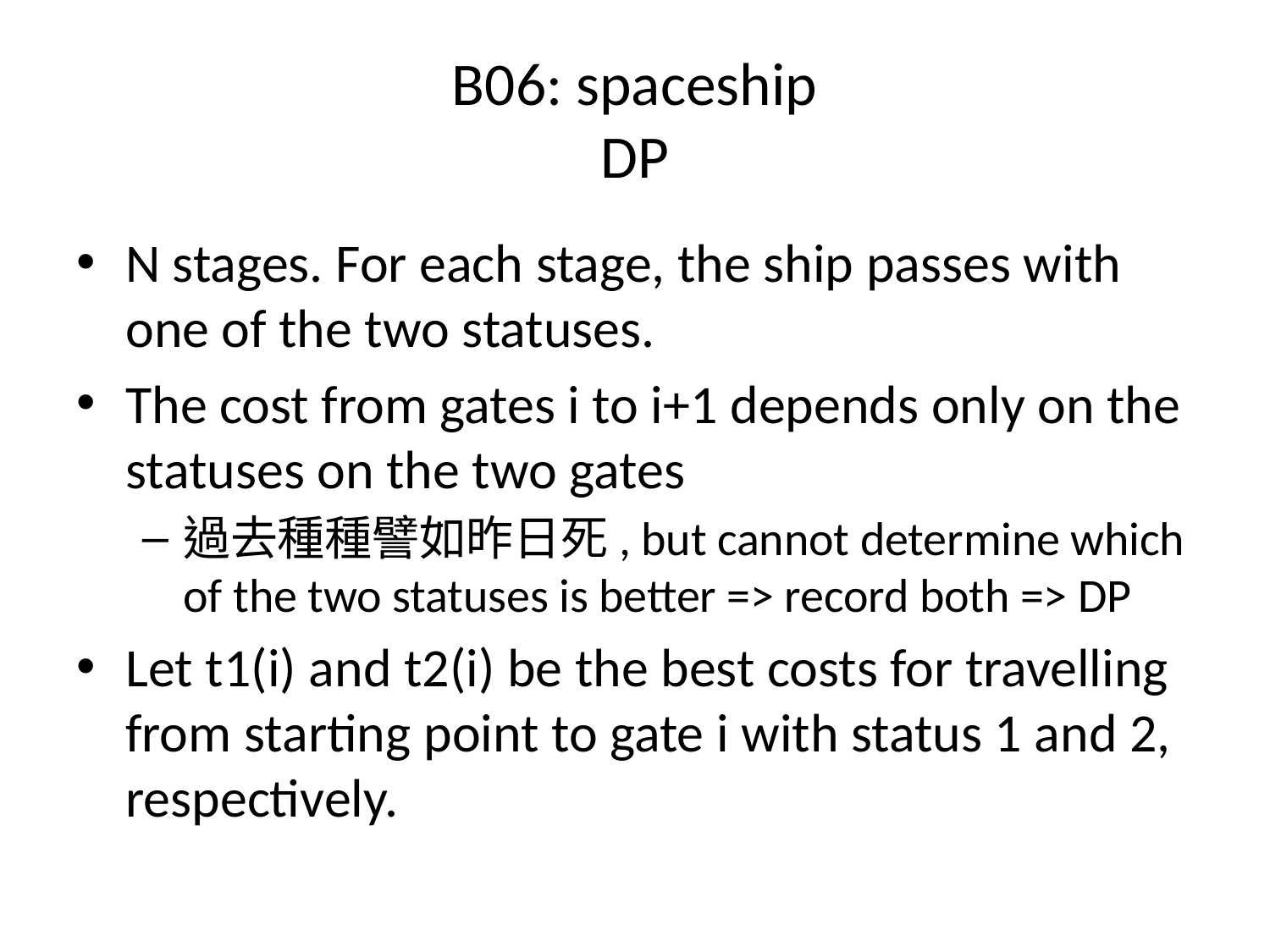

# B06: spaceship DP
N stages. For each stage, the ship passes with one of the two statuses.
The cost from gates i to i+1 depends only on the statuses on the two gates
過去種種譬如昨日死, but cannot determine which of the two statuses is better => record both => DP
Let t1(i) and t2(i) be the best costs for travelling from starting point to gate i with status 1 and 2, respectively.